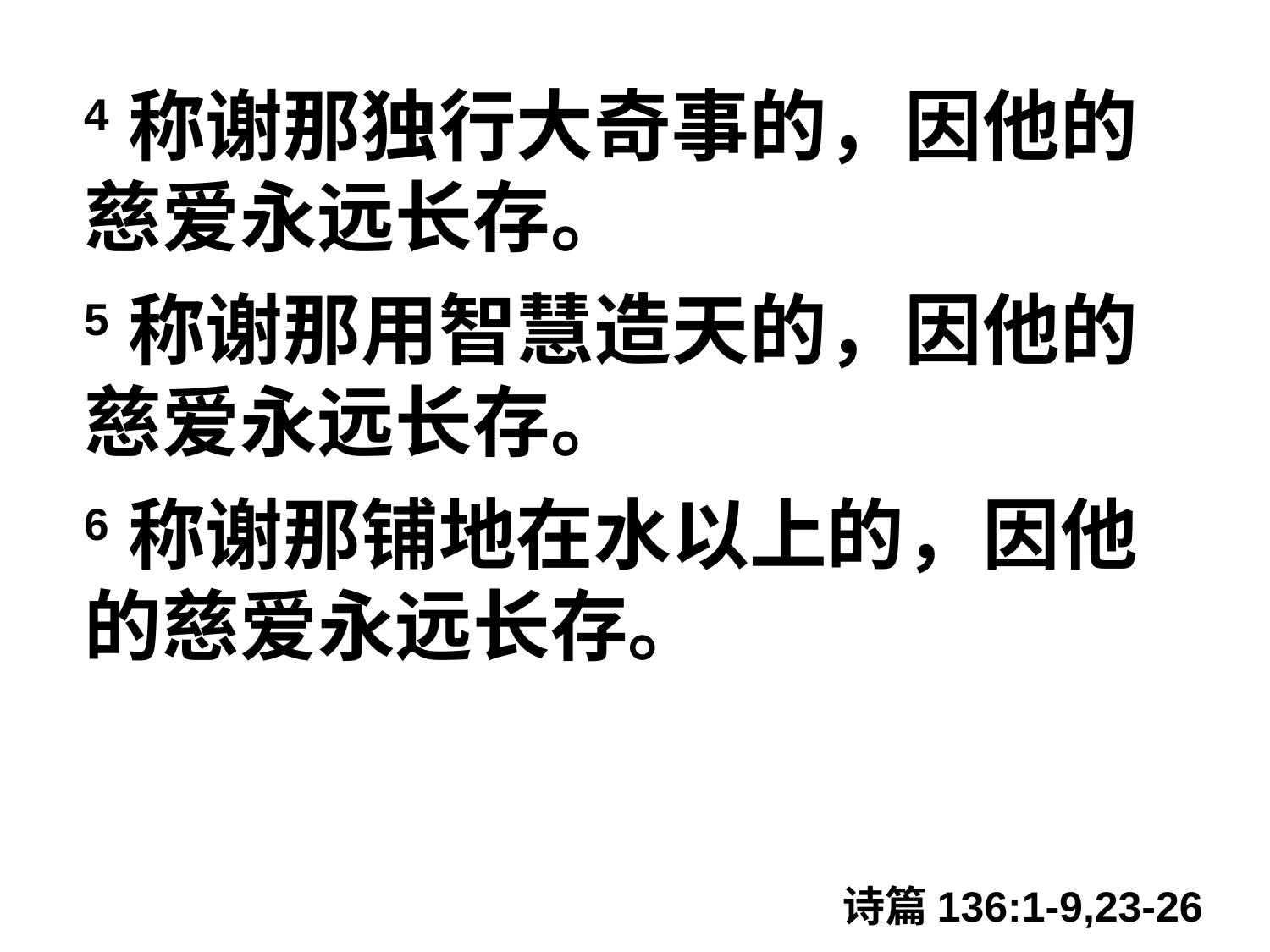

4称谢那独行大奇事的，因他的慈爱永远长存。
5称谢那用智慧造天的，因他的慈爱永远长存。
6称谢那铺地在水以上的，因他的慈爱永远长存。
诗篇136:1-9,23-26